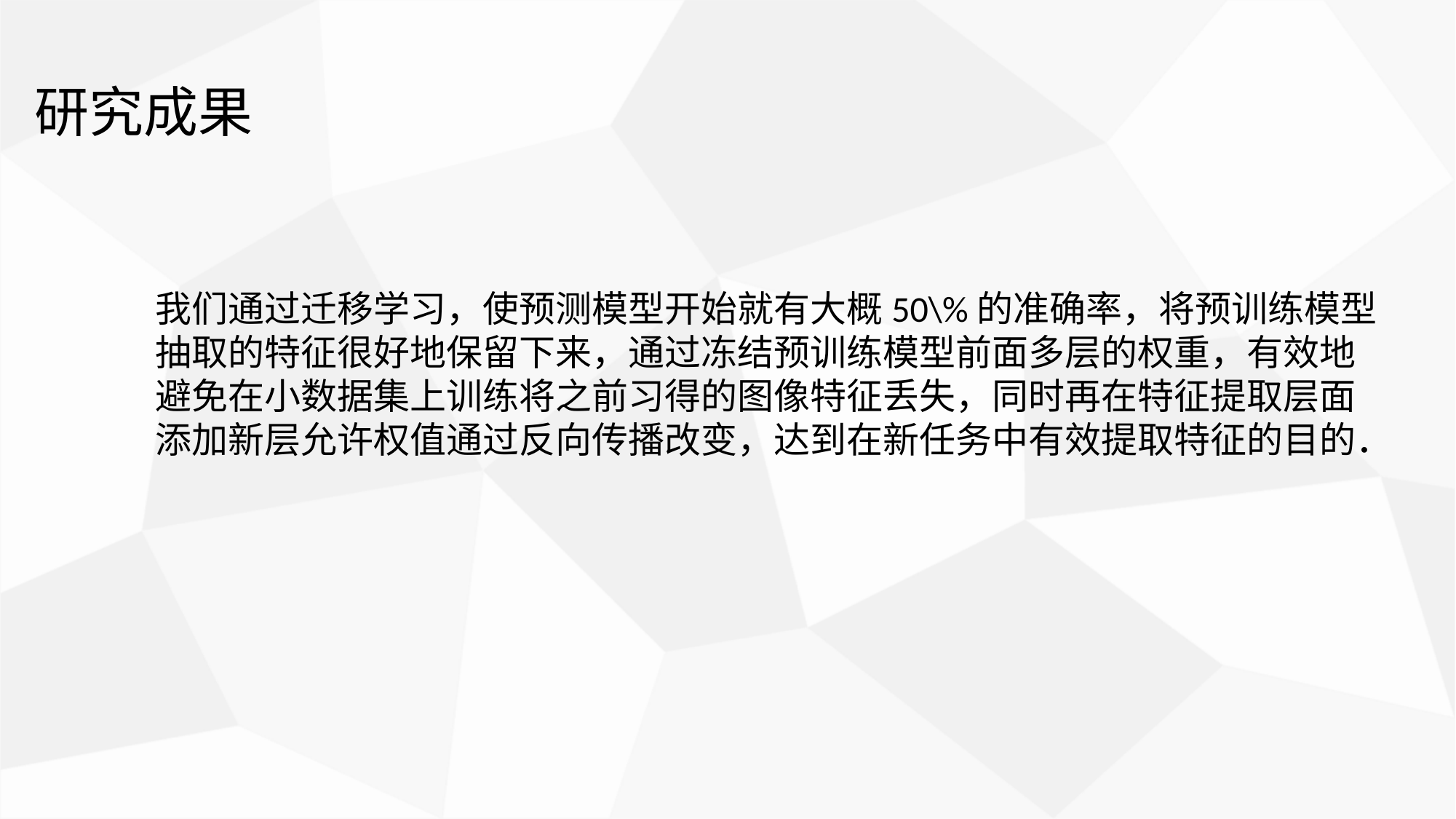

研究成果
我们通过迁移学习，使预测模型开始就有大概50\%的准确率，将预训练模型抽取的特征很好地保留下来，通过冻结预训练模型前面多层的权重，有效地避免在小数据集上训练将之前习得的图像特征丢失，同时再在特征提取层面添加新层允许权值通过反向传播改变，达到在新任务中有效提取特征的目的．